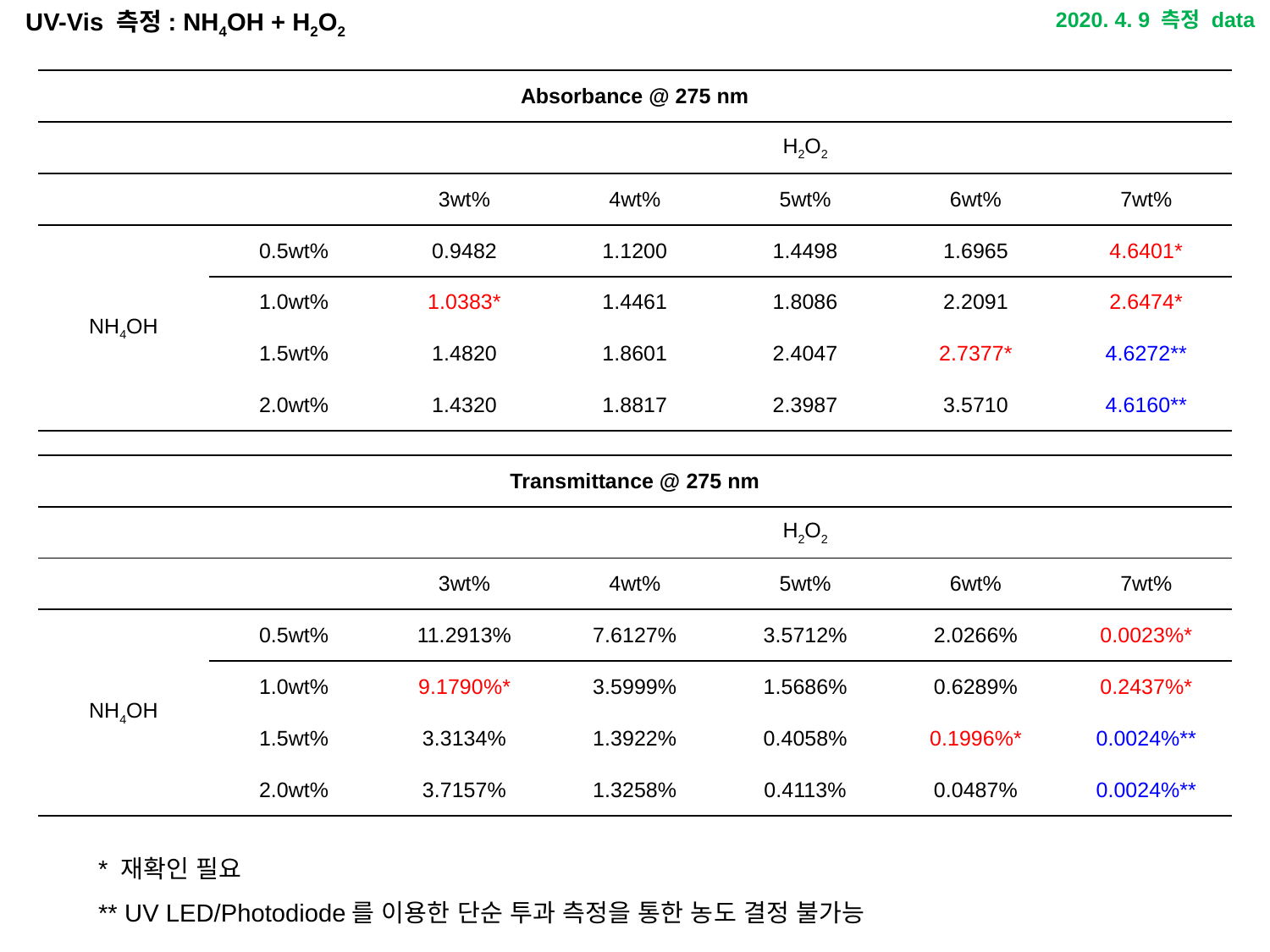

UV-Vis 측정: NH4OH + H2O2
2020. 4. 9 측정 data
| Absorbance @ 275 nm |  |  |  |  |  |  |
| --- | --- | --- | --- | --- | --- | --- |
|  |  | H2O2 |  |  |  |  |
|  |  | 3wt% | 4wt% | 5wt% | 6wt% | 7wt% |
| NH4OH | 0.5wt% | 0.9482 | 1.1200 | 1.4498 | 1.6965 | 4.6401\* |
|  | 1.0wt% | 1.0383\* | 1.4461 | 1.8086 | 2.2091 | 2.6474\* |
|  | 1.5wt% | 1.4820 | 1.8601 | 2.4047 | 2.7377\* | 4.6272\*\* |
|  | 2.0wt% | 1.4320 | 1.8817 | 2.3987 | 3.5710 | 4.6160\*\* |
| Transmittance @ 275 nm |  |  |  |  |  |  |
| --- | --- | --- | --- | --- | --- | --- |
|  |  | H2O2 |  |  |  |  |
|  |  | 3wt% | 4wt% | 5wt% | 6wt% | 7wt% |
| NH4OH | 0.5wt% | 11.2913% | 7.6127% | 3.5712% | 2.0266% | 0.0023%\* |
|  | 1.0wt% | 9.1790%\* | 3.5999% | 1.5686% | 0.6289% | 0.2437%\* |
|  | 1.5wt% | 3.3134% | 1.3922% | 0.4058% | 0.1996%\* | 0.0024%\*\* |
|  | 2.0wt% | 3.7157% | 1.3258% | 0.4113% | 0.0487% | 0.0024%\*\* |
* 재확인 필요
** UV LED/Photodiode를 이용한 단순 투과 측정을 통한 농도 결정 불가능